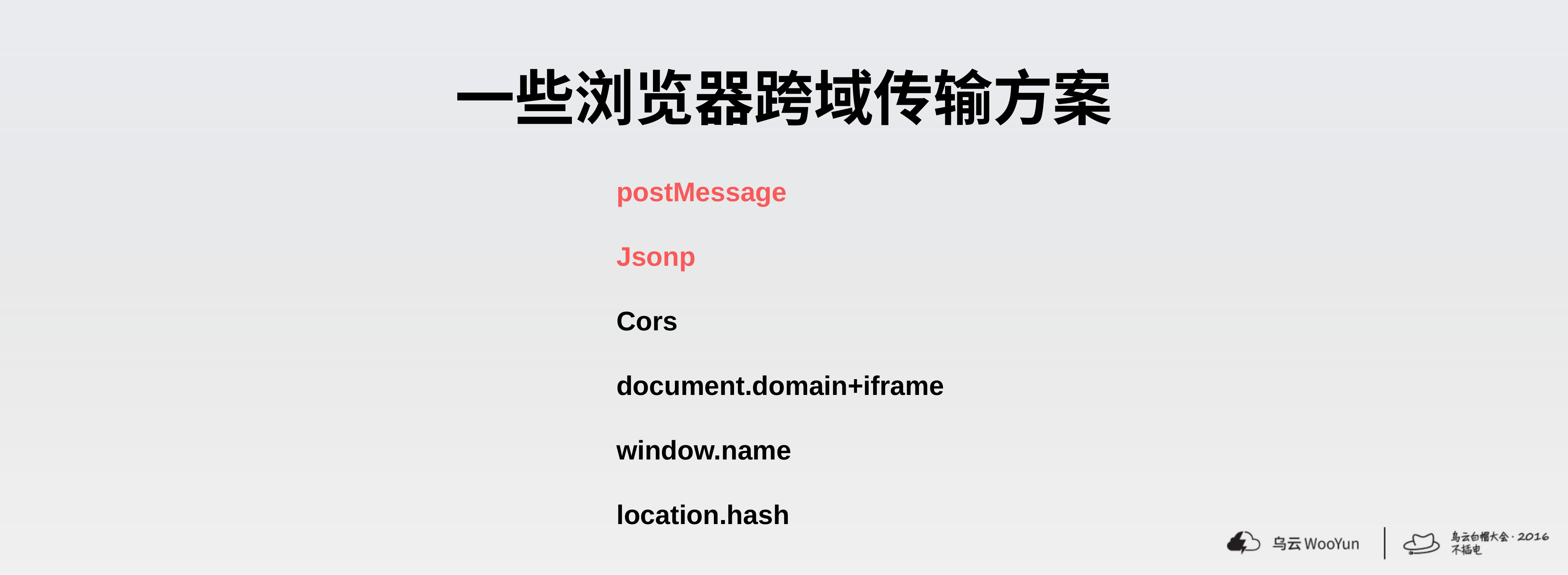

一些浏览器跨域传输方案
postMessage

Jsonp

Cors

document.domain+iframe

window.name

location.hash